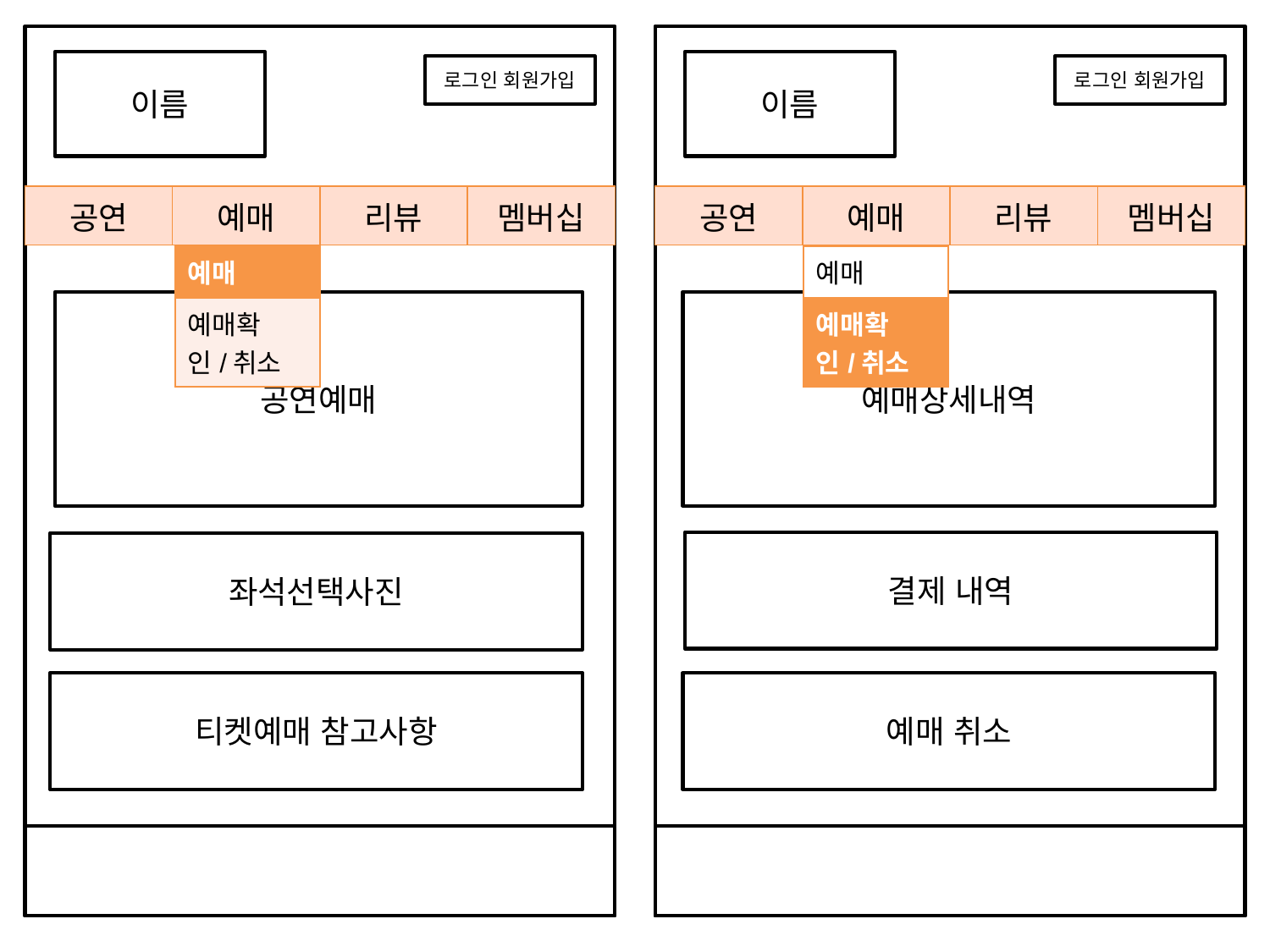

이름
이름
로그인 회원가입
로그인 회원가입
| 공연 | 예매 | 리뷰 | 멤버십 |
| --- | --- | --- | --- |
| 공연 | 예매 | 리뷰 | 멤버십 |
| --- | --- | --- | --- |
| 예매 |
| --- |
| 예매확인/취소 |
| 예매 |
| --- |
| 예매확인/취소 |
예매상세내역
공연예매
결제 내역
좌석선택사진
티켓예매 참고사항
예매 취소